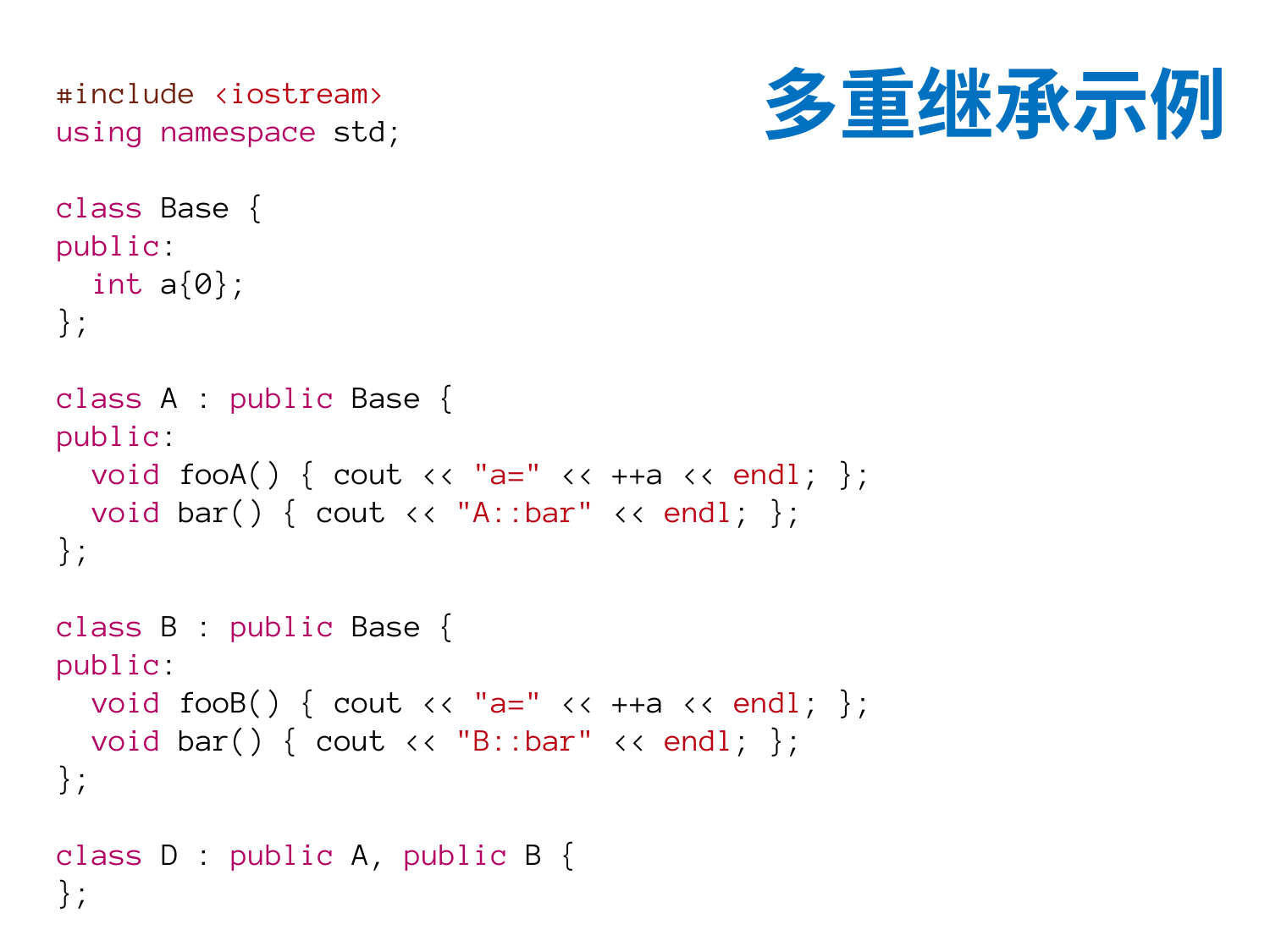

# 多重继承示例
#include <iostream>
using namespace std;

class Base {
public:
  int a{0};
};

class A : public Base {
public:
  void fooA() { cout << "a=" << ++a << endl; };
  void bar() { cout << "A::bar" << endl; };
};

class B : public Base {
public:
  void fooB() { cout << "a=" << ++a << endl; };
  void bar() { cout << "B::bar" << endl; };
};

class D : public A, public B {
};